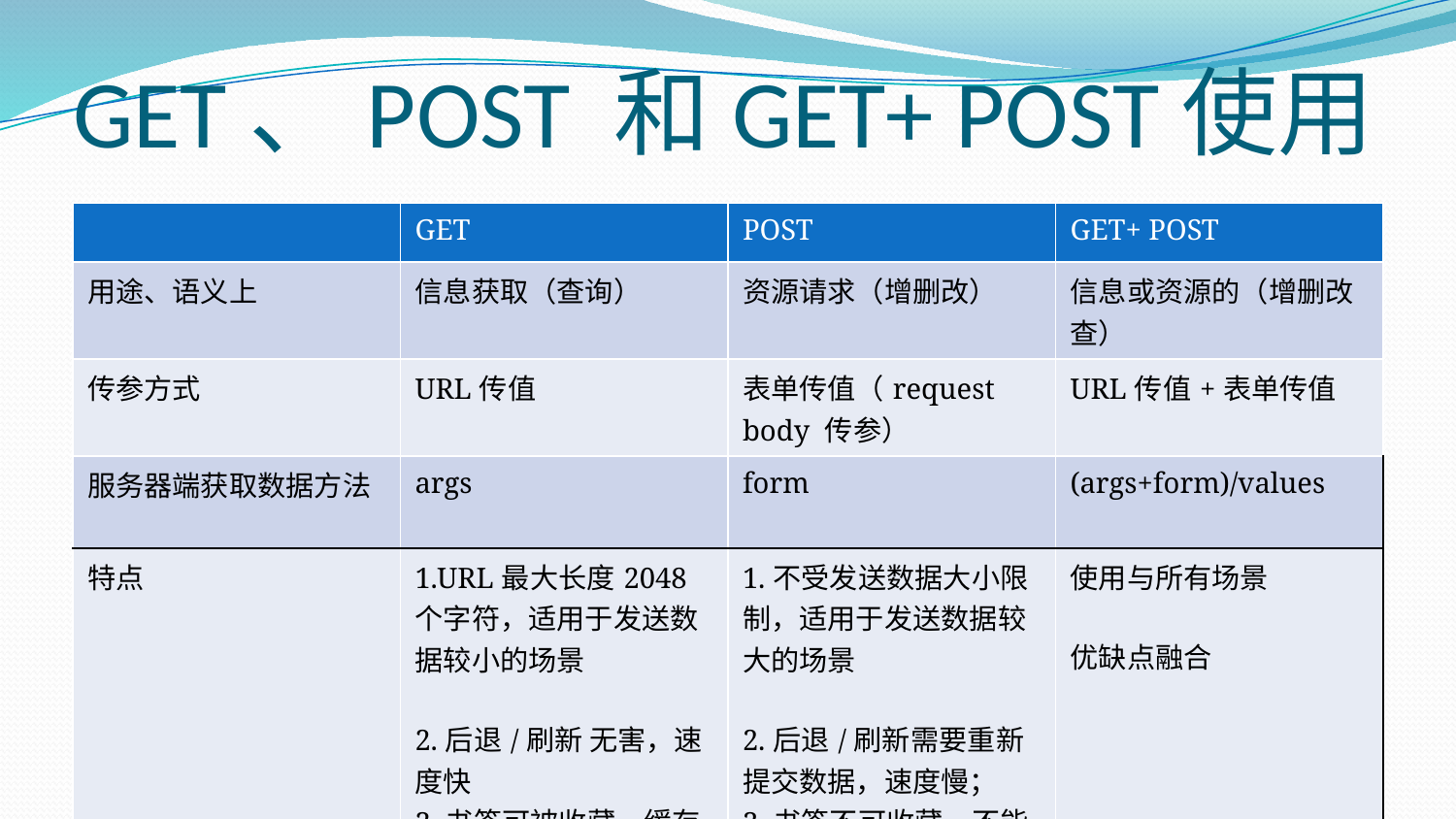

# GET、POST 和GET+ POST使用
|  | GET | POST | GET+ POST |
| --- | --- | --- | --- |
| 用途、语义上 | 信息获取（查询） | 资源请求（增删改） | 信息或资源的（增删改查） |
| 传参方式 | URL传值 | 表单传值（request body 传参） | URL传值+表单传值 |
| 服务器端获取数据方法 | args | form | (args+form)/values |
| 特点 | 1.URL最大长度2048个字符，适用于发送数据较小的场景 2.后退/刷新 无害，速度快 3.书签可被收藏，缓存，所有人可见，安全性差 | 1.不受发送数据大小限制，适用于发送数据较大的场景 2.后退/刷新需要重新提交数据，速度慢； 3.书签不可收藏、不能缓存，不可见，更安全。 | 使用与所有场景 优缺点融合 |